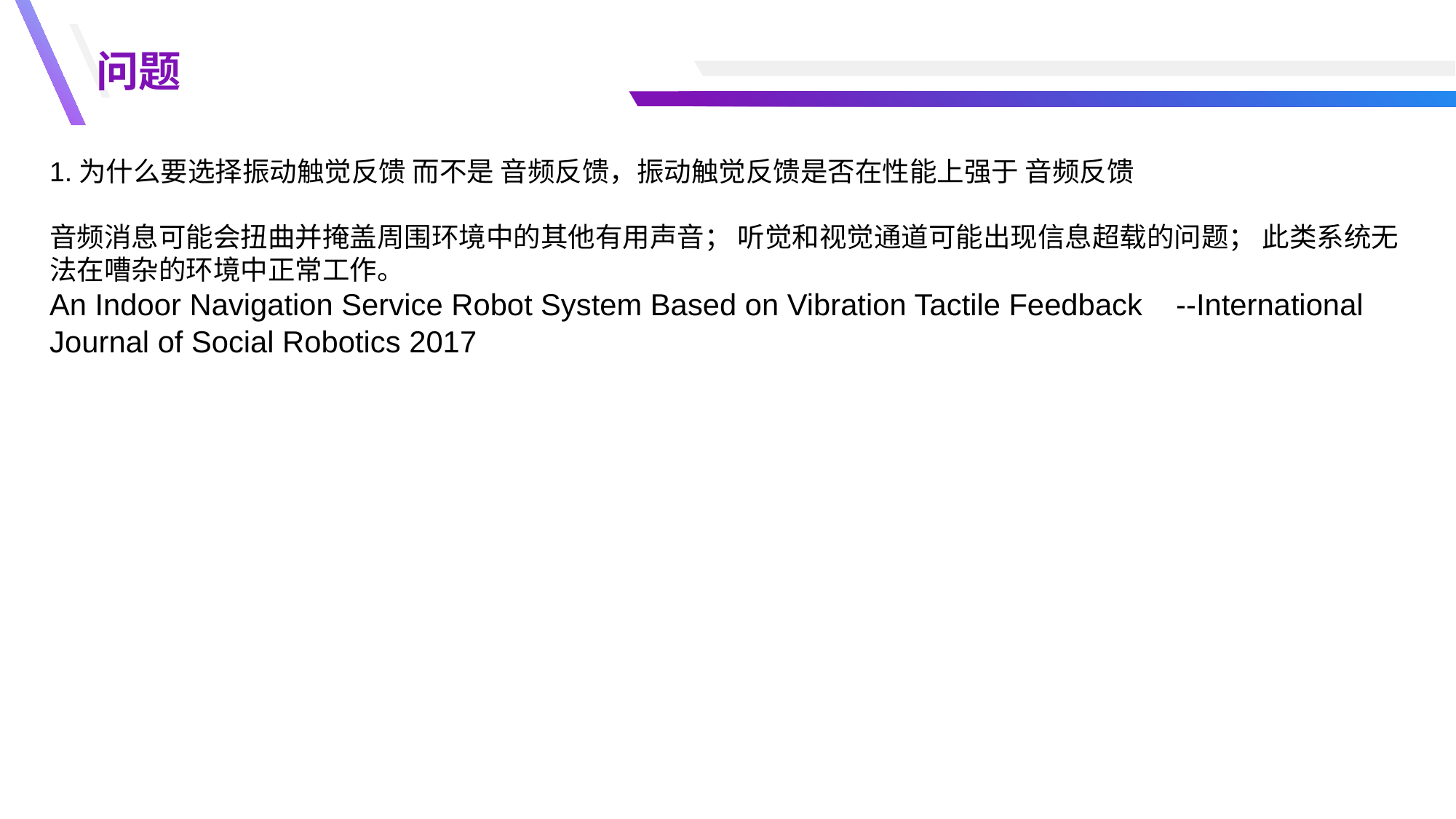

问题

1.为什么要选择振动触觉反馈 而不是 音频反馈，振动触觉反馈是否在性能上强于 音频反馈

音频消息可能会扭曲并掩盖周围环境中的其他有用声音； 听觉和视觉通道可能出现信息超载的问题； 此类系统无法在嘈杂的环境中正常工作。
An Indoor Navigation Service Robot System Based on Vibration Tactile Feedback    --International Journal of Social Robotics 2017